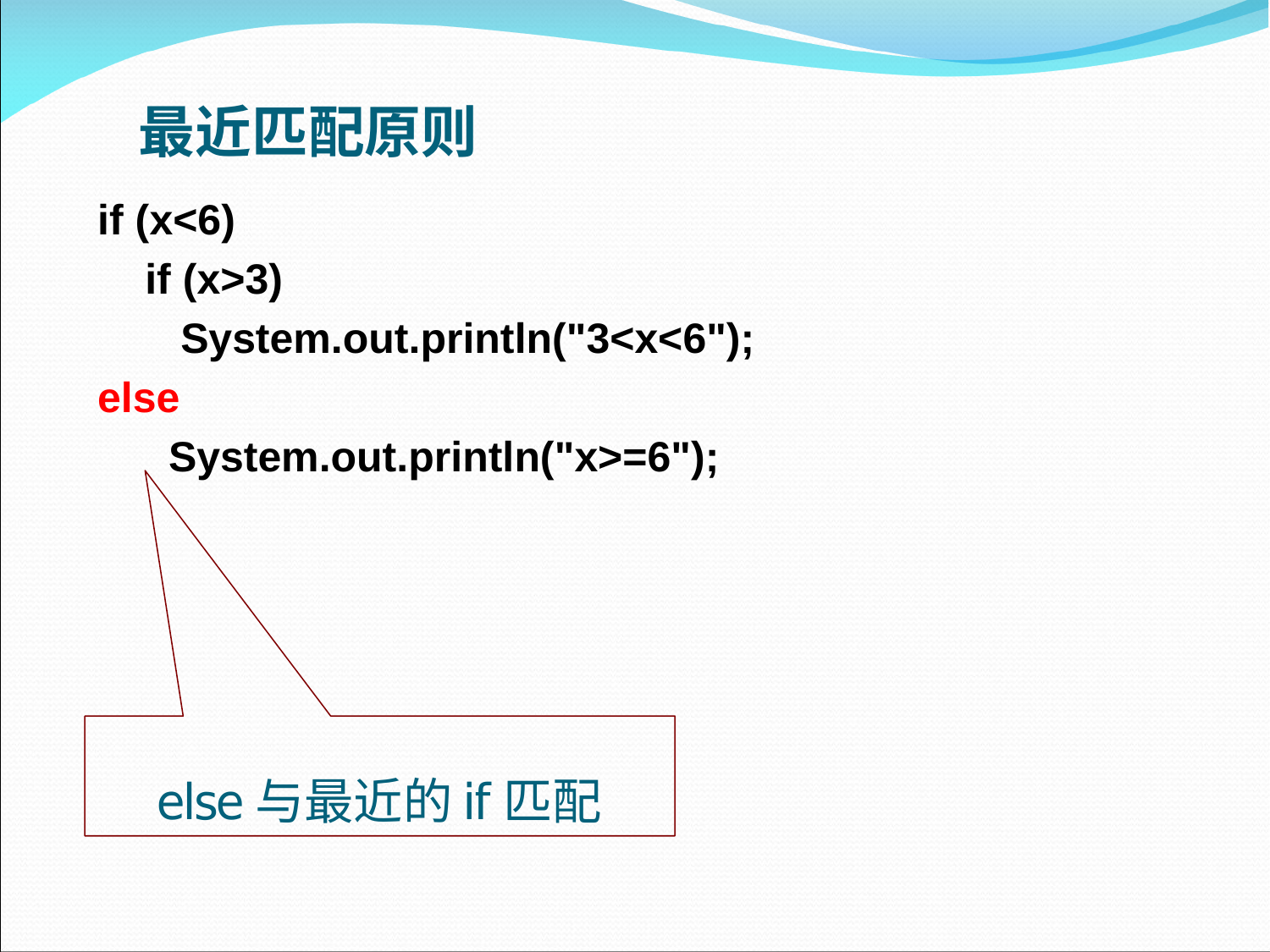

# 最近匹配原则
if (x<6)
    if (x>3)
       System.out.println("3<x<6");
else
      System.out.println("x>=6");
else与最近的if匹配